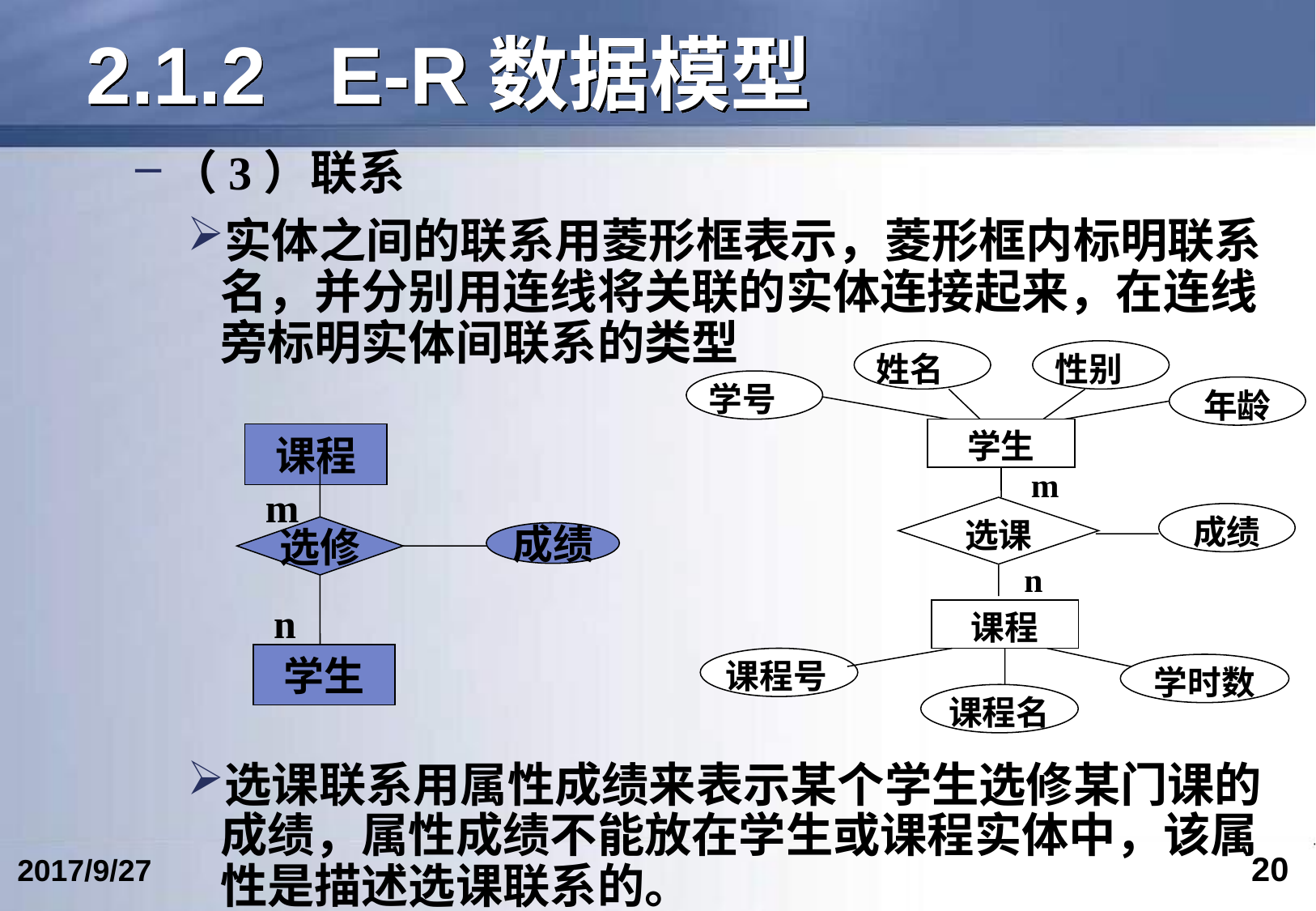

# 2.1.2	E-R数据模型
（3）联系
实体之间的联系用菱形框表示，菱形框内标明联系名，并分别用连线将关联的实体连接起来，在连线旁标明实体间联系的类型

选课联系用属性成绩来表示某个学生选修某门课的成绩，属性成绩不能放在学生或课程实体中，该属性是描述选课联系的。
姓名
性别
学号
年龄

学生

m
选课
成绩

n
课程
课程号

学时数
课程名
课程

m
选修

n
学生

成绩

20
2017/9/27